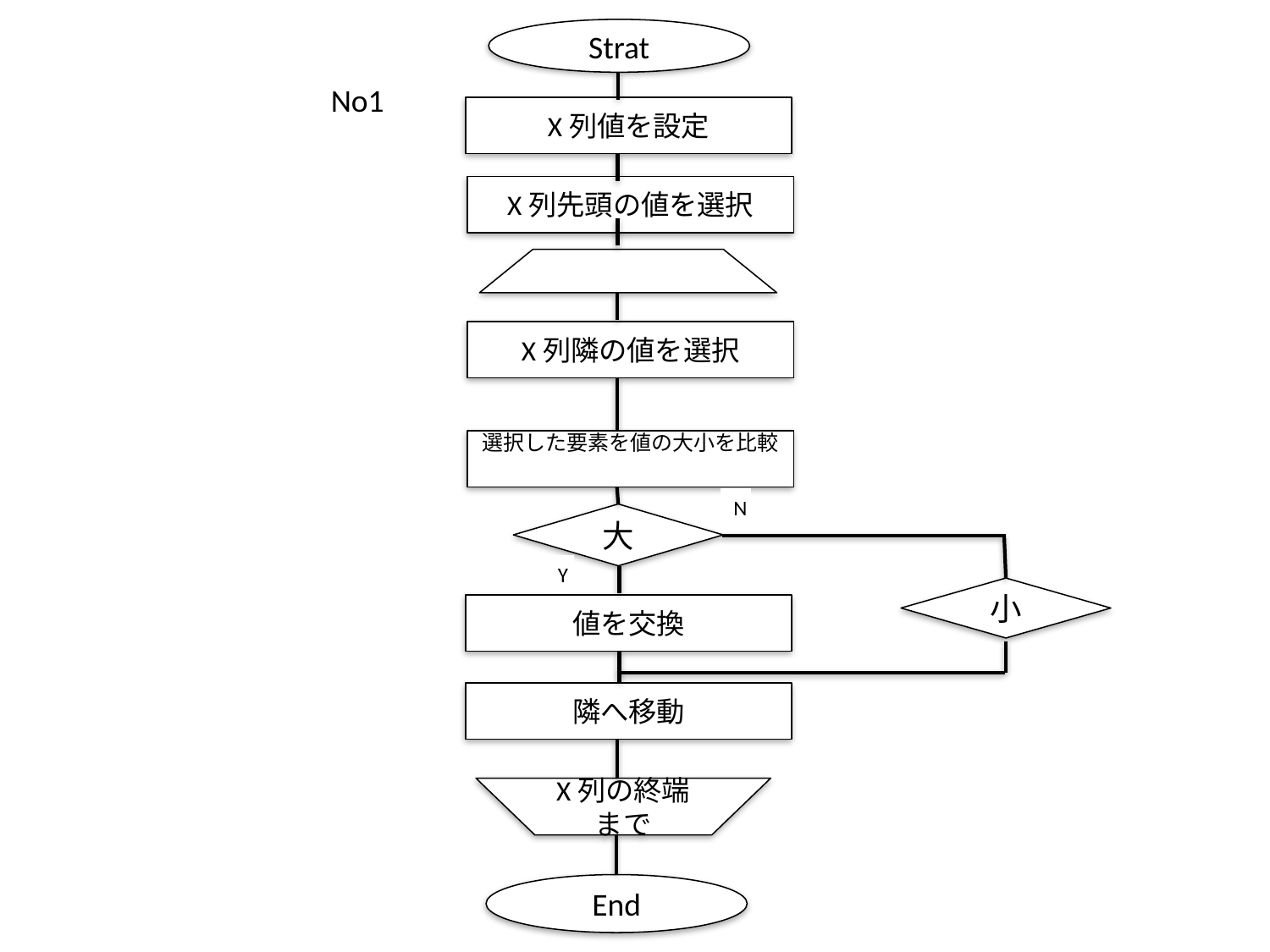

Strat
No1
X列値を設定
X列先頭の値を選択

X列隣の値を選択
選択した要素を値の大小を比較

N
大
Y
小
値を交換
隣へ移動
X列の終端まで
End